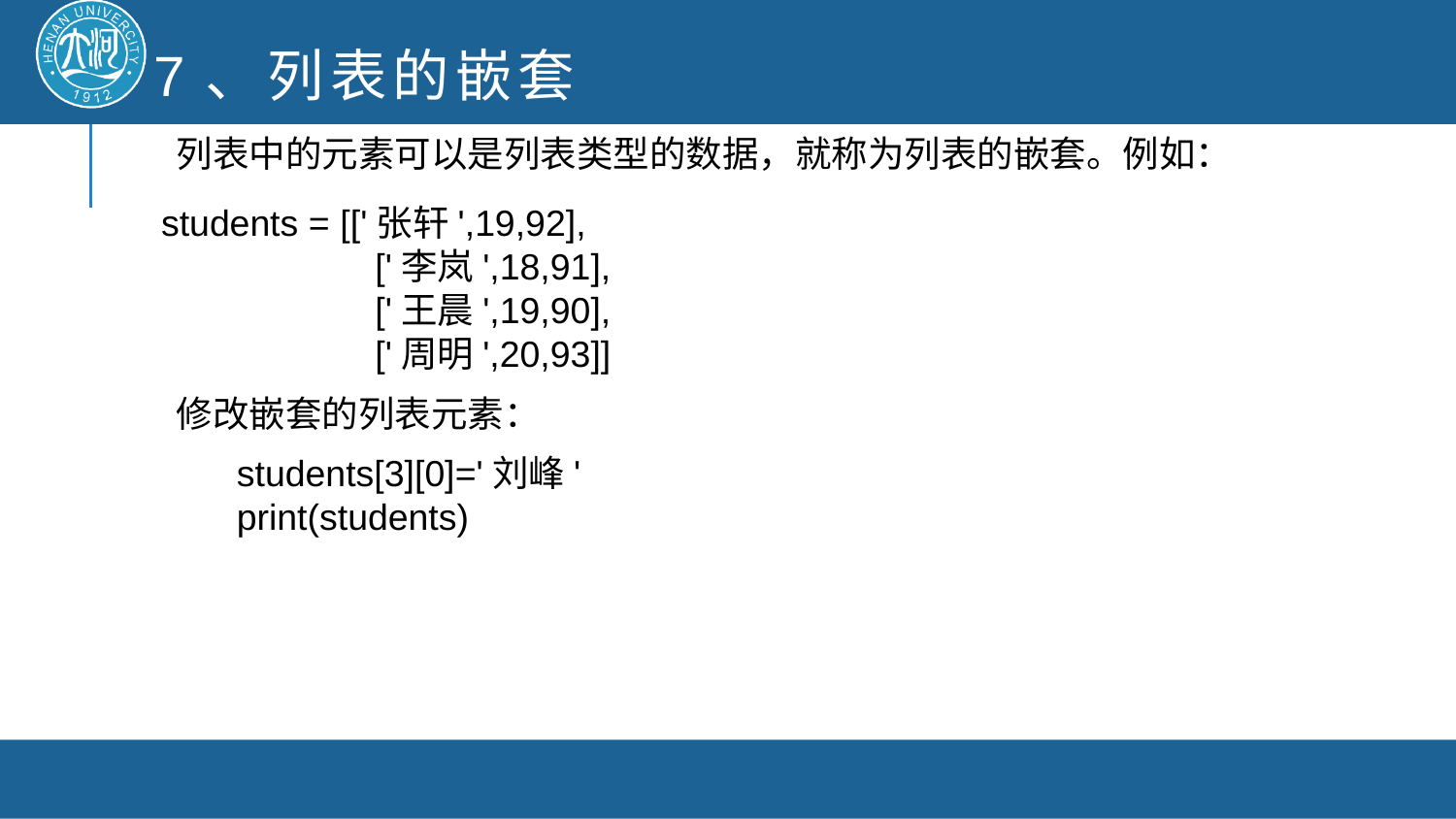

7、列表的嵌套
     列表中的元素可以是列表类型的数据，就称为列表的嵌套。例如：

students = [['张轩',19,92],
                     ['李岚',18,91],
                     ['王晨',19,90],
                     ['周明',20,93]]
修改嵌套的列表元素：
students[3][0]='刘峰'
print(students)